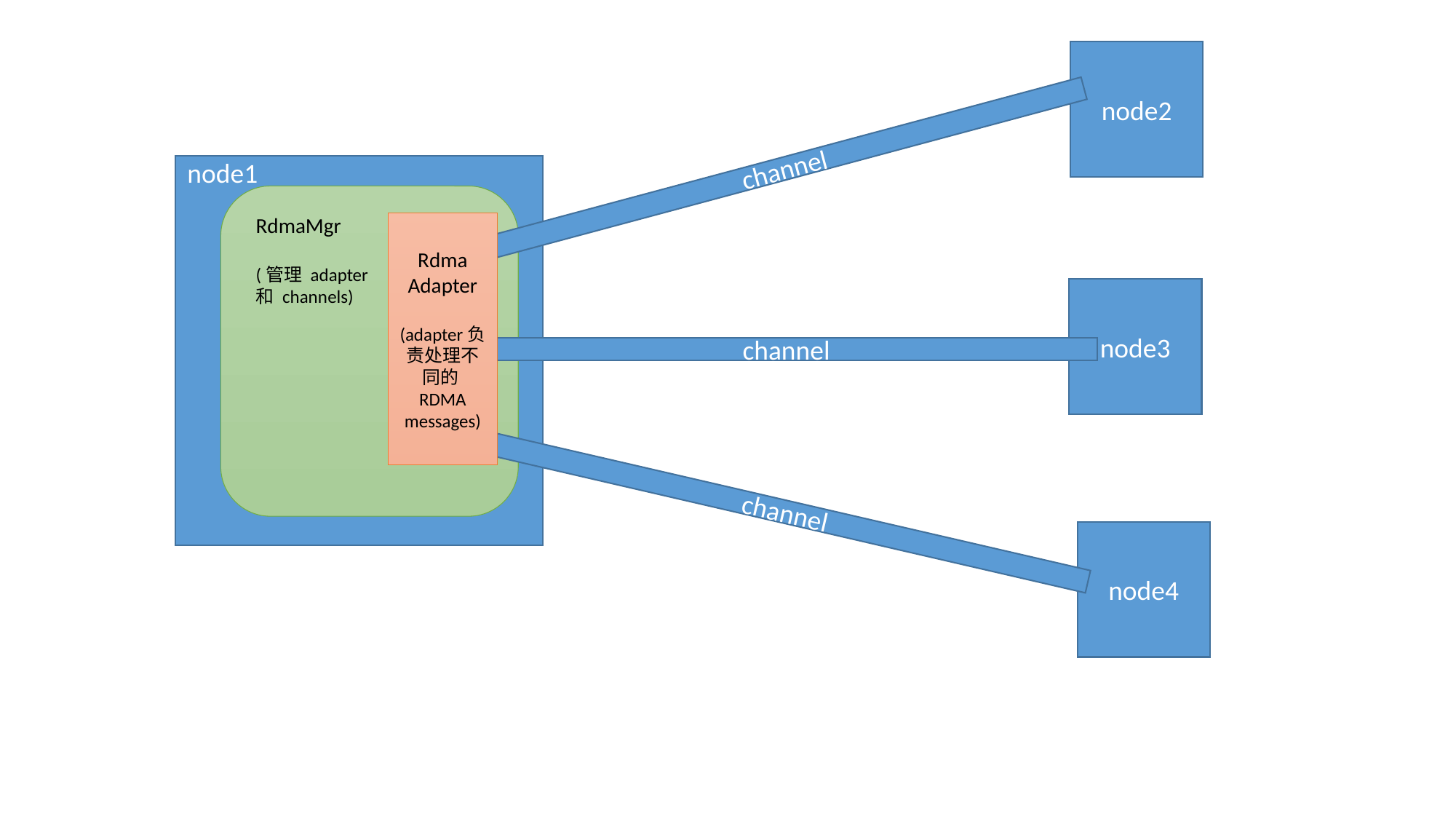

node2
node1

channel

RdmaMgr

(管理 adapter
和 channels)
Rdma
Adapter

(adapter负责处理不同的RDMA messages)
node3
channel
channel
node4